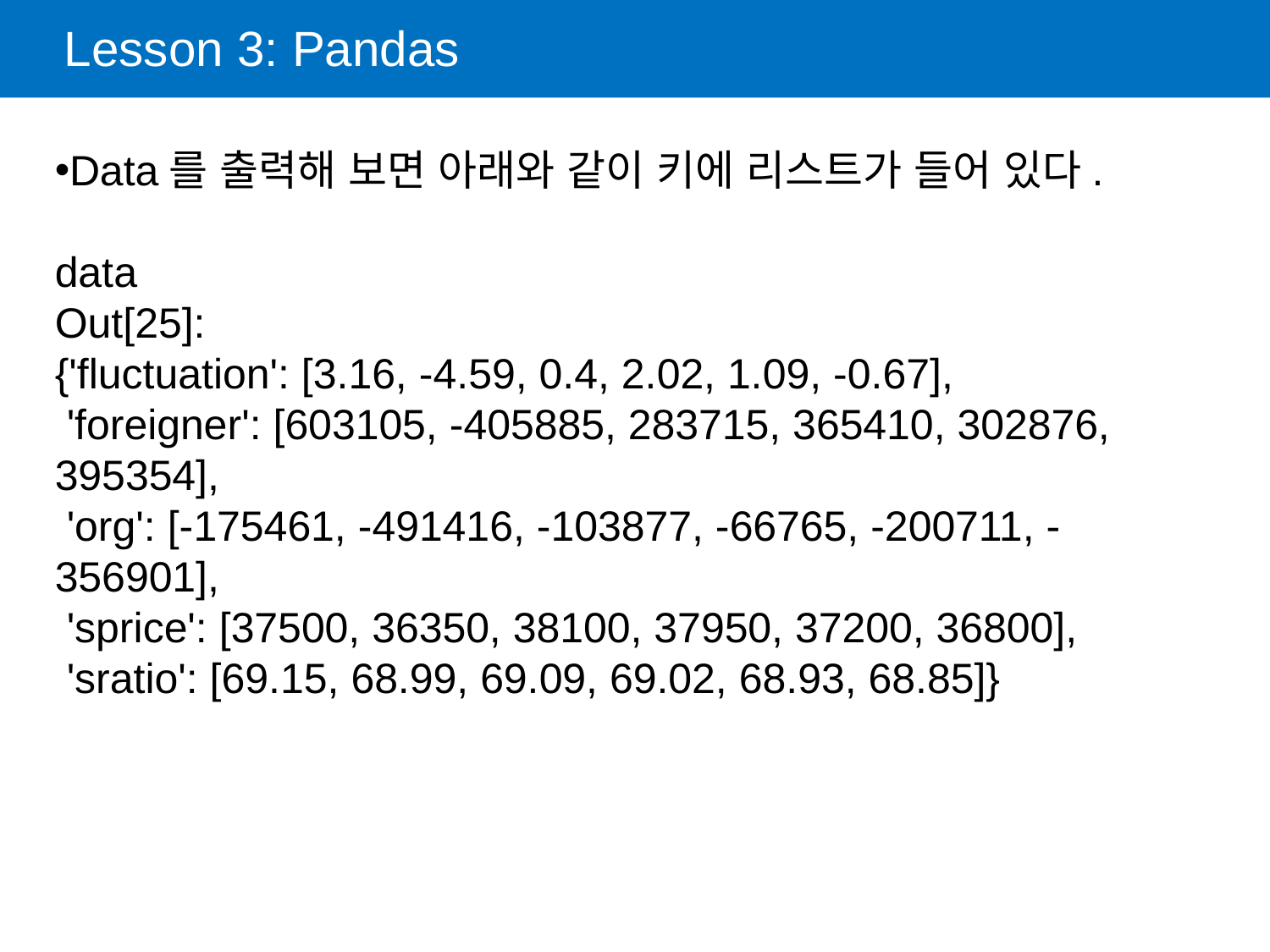

# Lesson 3: Pandas
Data를 출력해 보면 아래와 같이 키에 리스트가 들어 있다.

data
Out[25]:
{'fluctuation': [3.16, -4.59, 0.4, 2.02, 1.09, -0.67],
 'foreigner': [603105, -405885, 283715, 365410, 302876, 395354],
 'org': [-175461, -491416, -103877, -66765, -200711, -356901],
 'sprice': [37500, 36350, 38100, 37950, 37200, 36800],
 'sratio': [69.15, 68.99, 69.09, 69.02, 68.93, 68.85]}